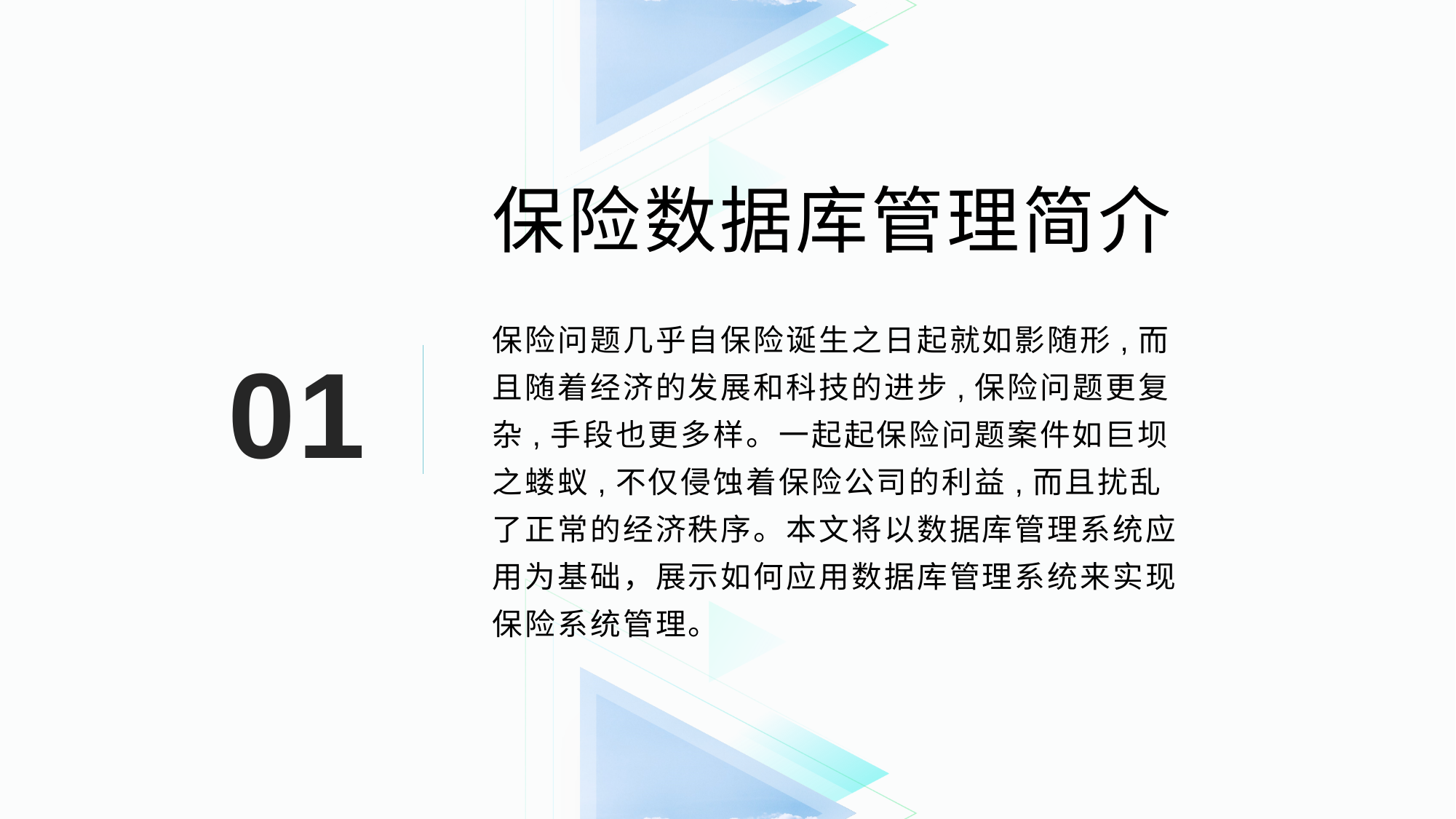

# 保险数据库管理简介
保险问题几乎自保险诞生之日起就如影随形,而且随着经济的发展和科技的进步,保险问题更复杂,手段也更多样。一起起保险问题案件如巨坝之蝼蚁,不仅侵蚀着保险公司的利益,而且扰乱了正常的经济秩序。本文将以数据库管理系统应用为基础，展示如何应用数据库管理系统来实现保险系统管理。
01